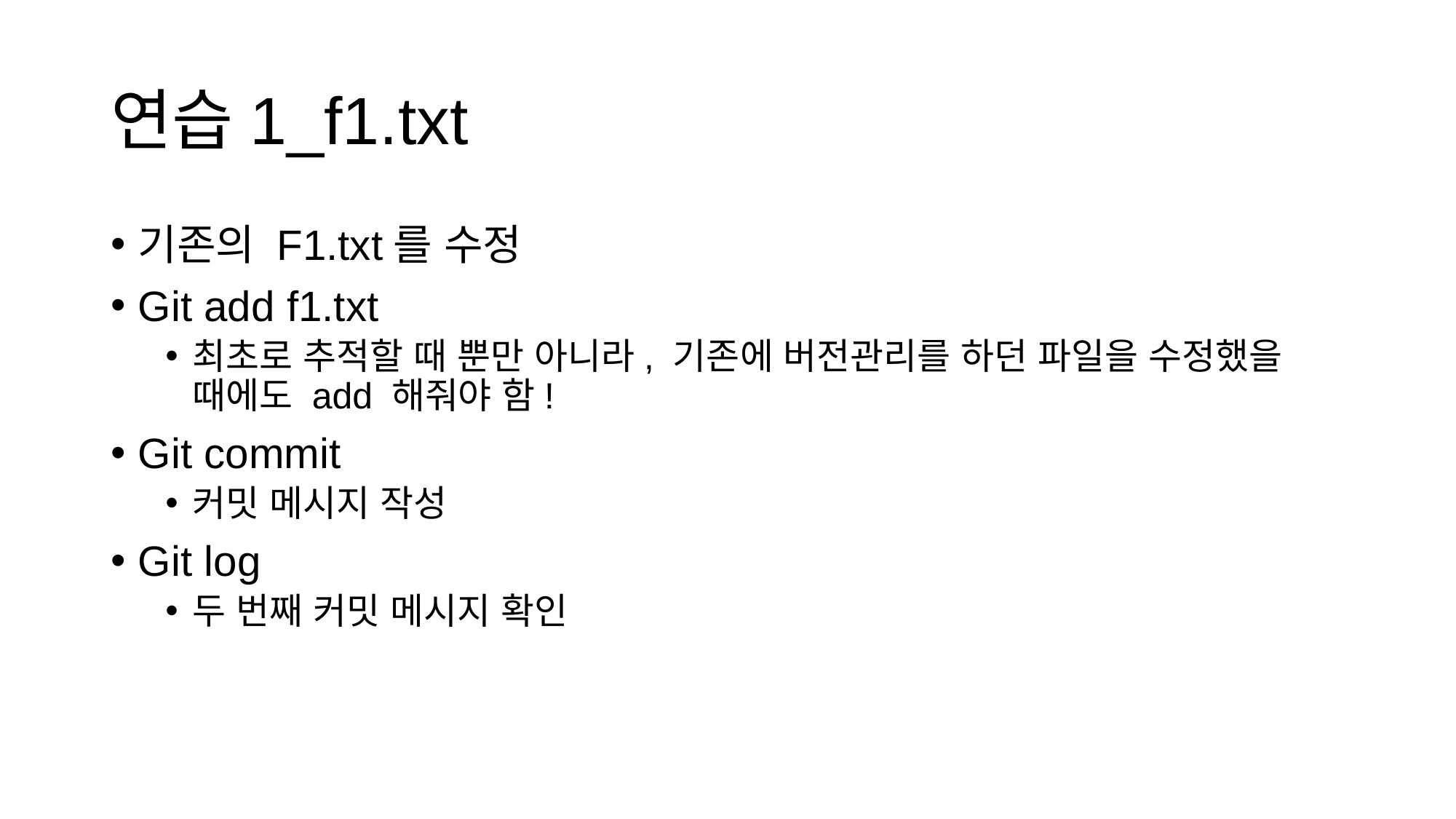

# 연습1_f1.txt
기존의 F1.txt를 수정
Git add f1.txt
최초로 추적할 때 뿐만 아니라, 기존에 버전관리를 하던 파일을 수정했을 때에도 add 해줘야 함!
Git commit
커밋 메시지 작성
Git log
두 번째 커밋 메시지 확인